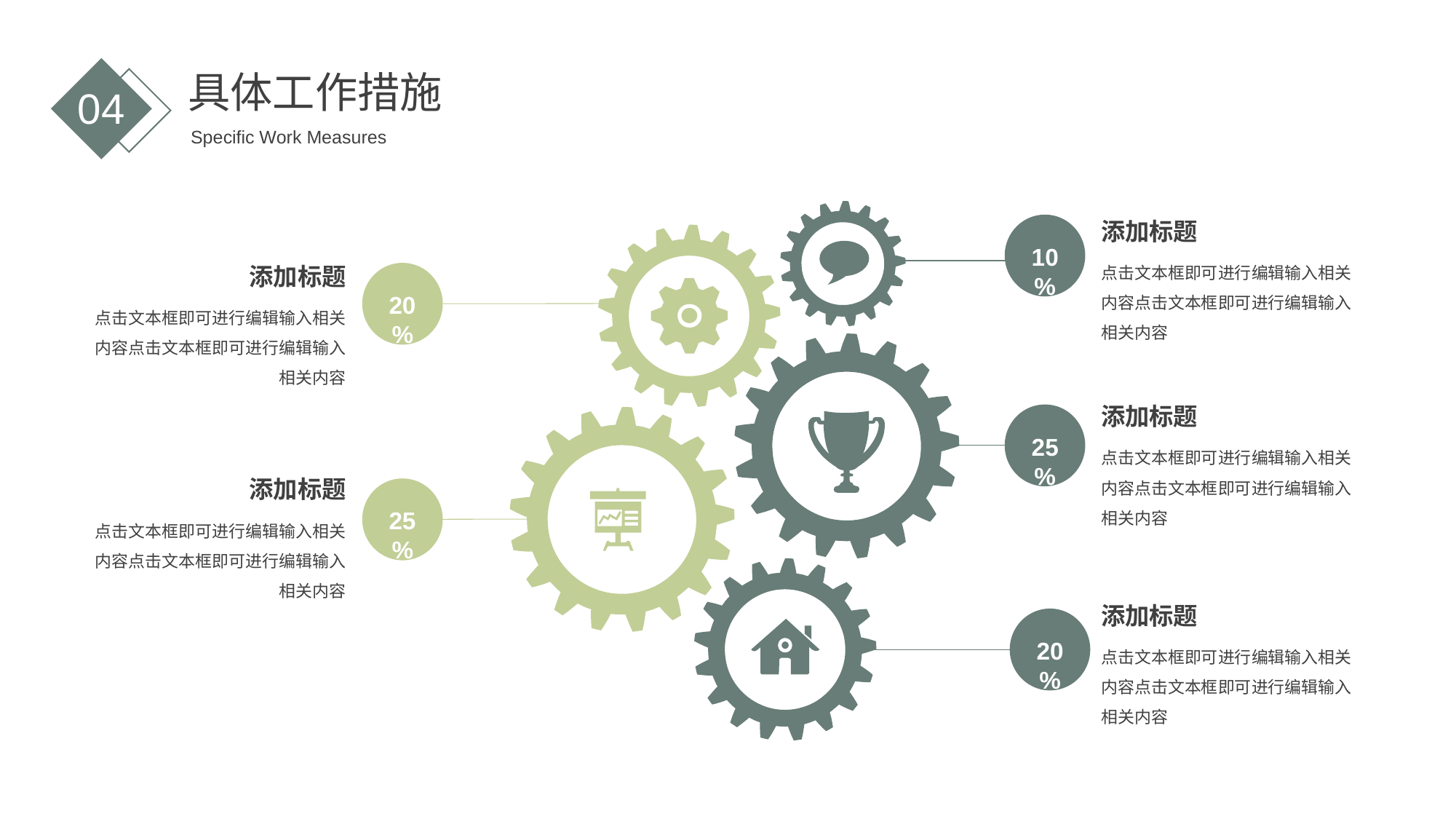

04
具体工作措施
Specific Work Measures

添加标题

10%

点击文本框即可进行编辑输入相关内容点击文本框即可进行编辑输入相关内容
添加标题

20%
点击文本框即可进行编辑输入相关内容点击文本框即可进行编辑输入相关内容

添加标题

25%
点击文本框即可进行编辑输入相关内容点击文本框即可进行编辑输入相关内容
添加标题

25%
点击文本框即可进行编辑输入相关内容点击文本框即可进行编辑输入相关内容

添加标题

点击文本框即可进行编辑输入相关内容点击文本框即可进行编辑输入相关内容
20%